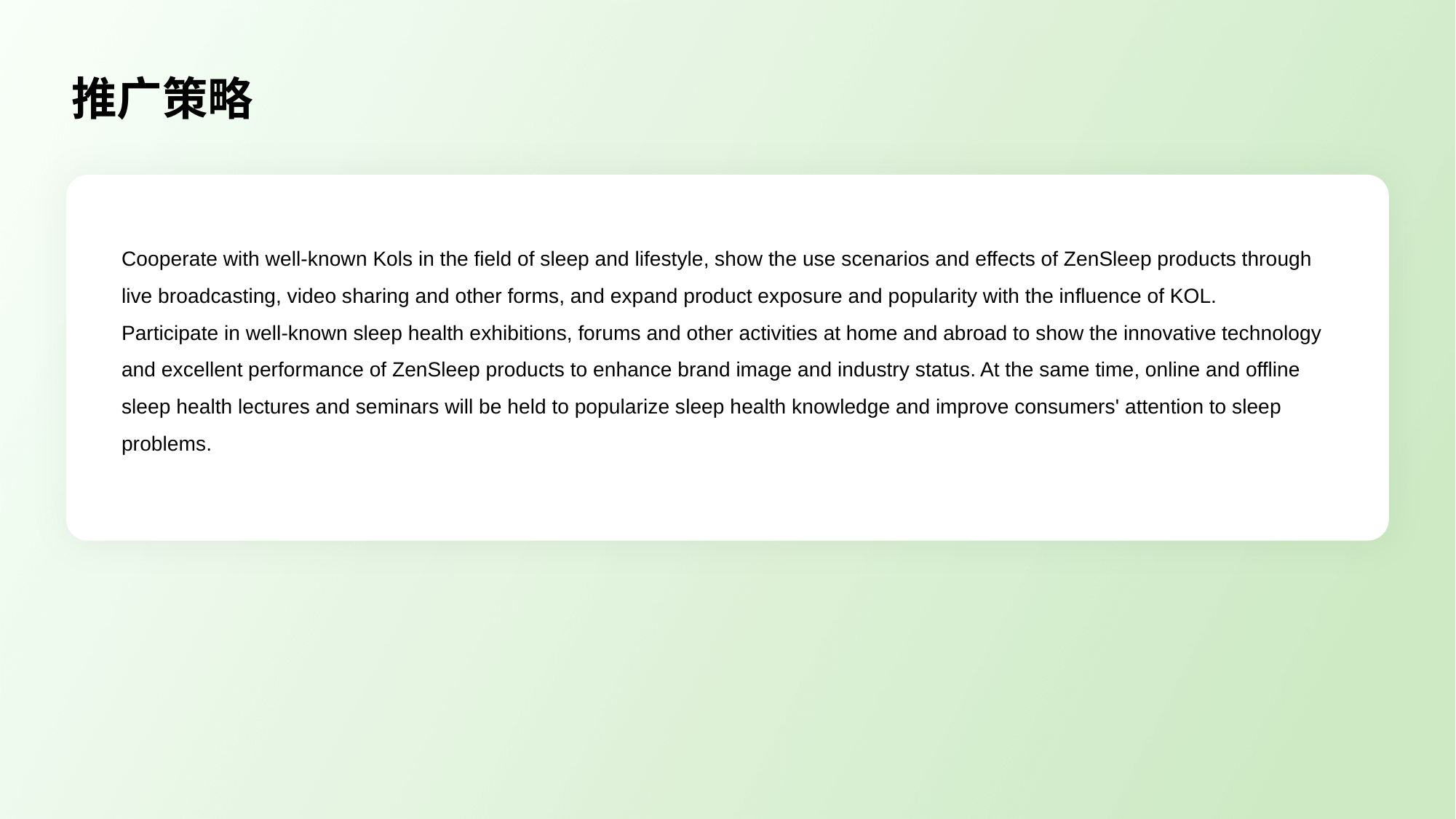

推广策略

Cooperate with well-known Kols in the field of sleep and lifestyle, show the use scenarios and effects of ZenSleep products through live broadcasting, video sharing and other forms, and expand product exposure and popularity with the influence of KOL.
Participate in well-known sleep health exhibitions, forums and other activities at home and abroad to show the innovative technology and excellent performance of ZenSleep products to enhance brand image and industry status. At the same time, online and offline sleep health lectures and seminars will be held to popularize sleep health knowledge and improve consumers' attention to sleep problems.